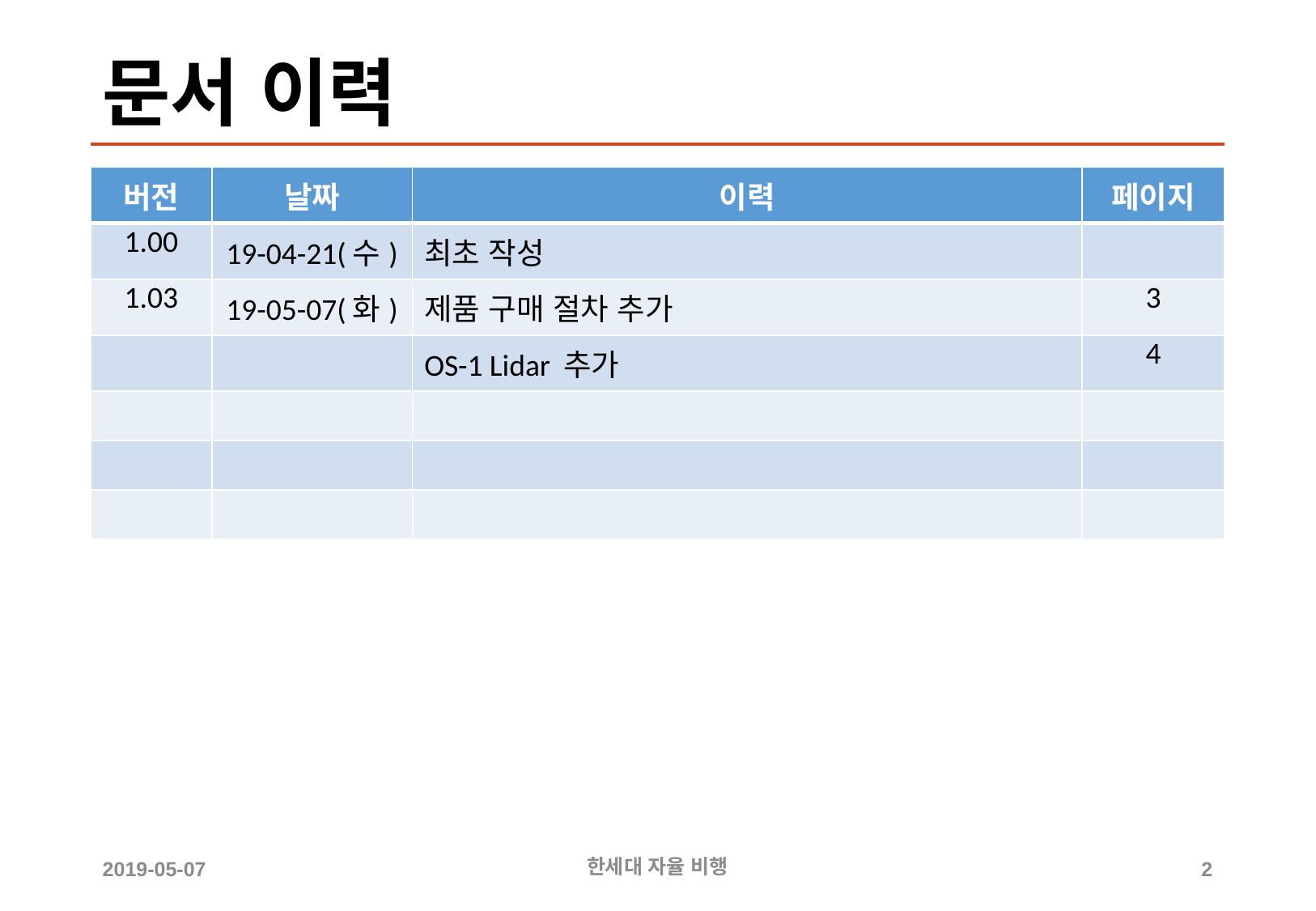

# 문서 이력
| 버전 | 날짜 | 이력 | 페이지 |
| --- | --- | --- | --- |
| 1.00 | 19-04-21(수) | 최초 작성 |  |
| 1.03 | 19-05-07(화) | 제품 구매 절차 추가 | 3 |
|  |  | OS-1 Lidar 추가 | 4 |
|  |  |  |  |
|  |  |  |  |
|  |  |  |  |
2019-05-07
한세대 자율 비행
2